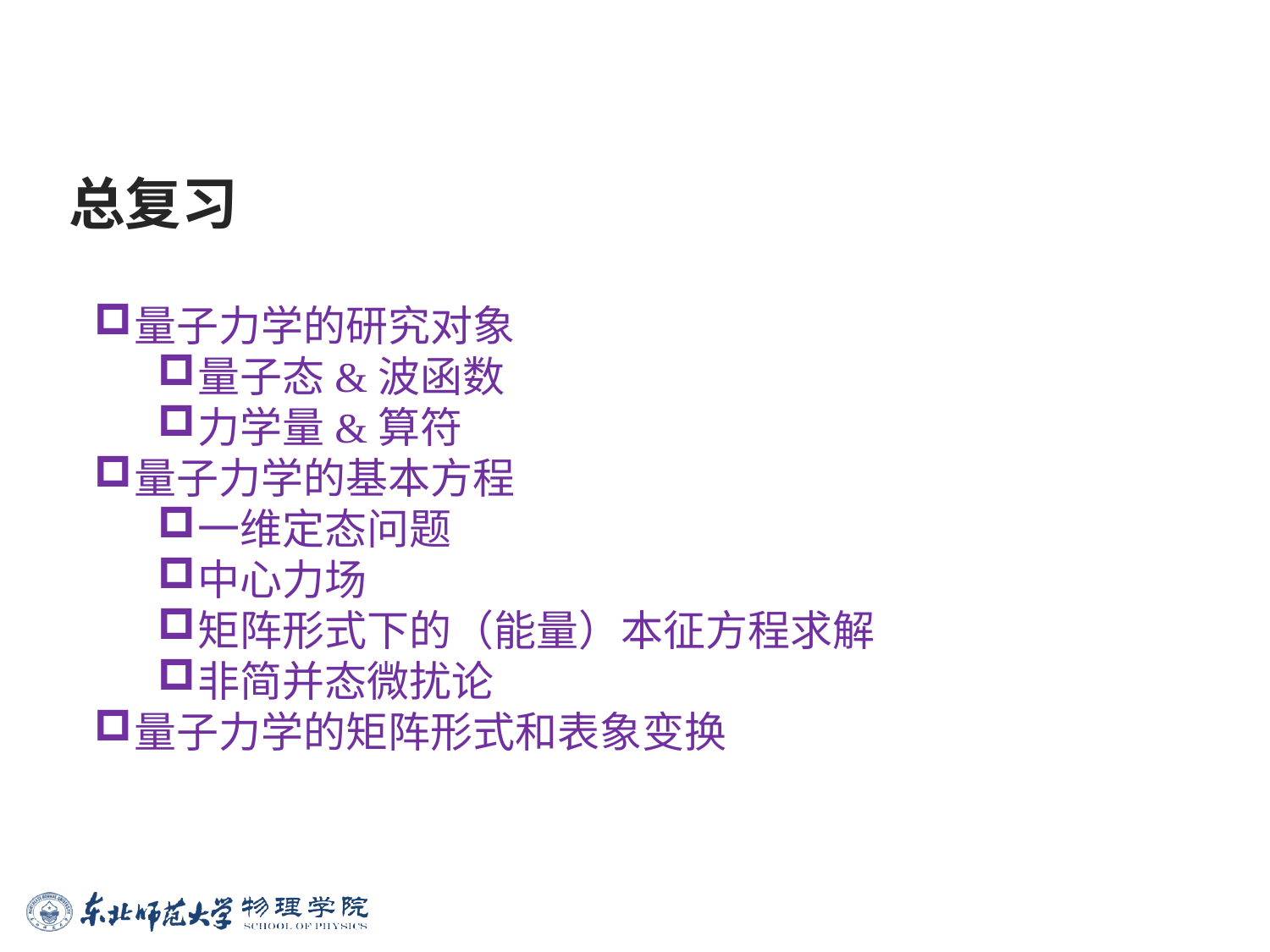

# 总复习
量子力学的研究对象
量子态&波函数
力学量&算符
量子力学的基本方程
一维定态问题
中心力场
矩阵形式下的（能量）本征方程求解
非简并态微扰论
量子力学的矩阵形式和表象变换